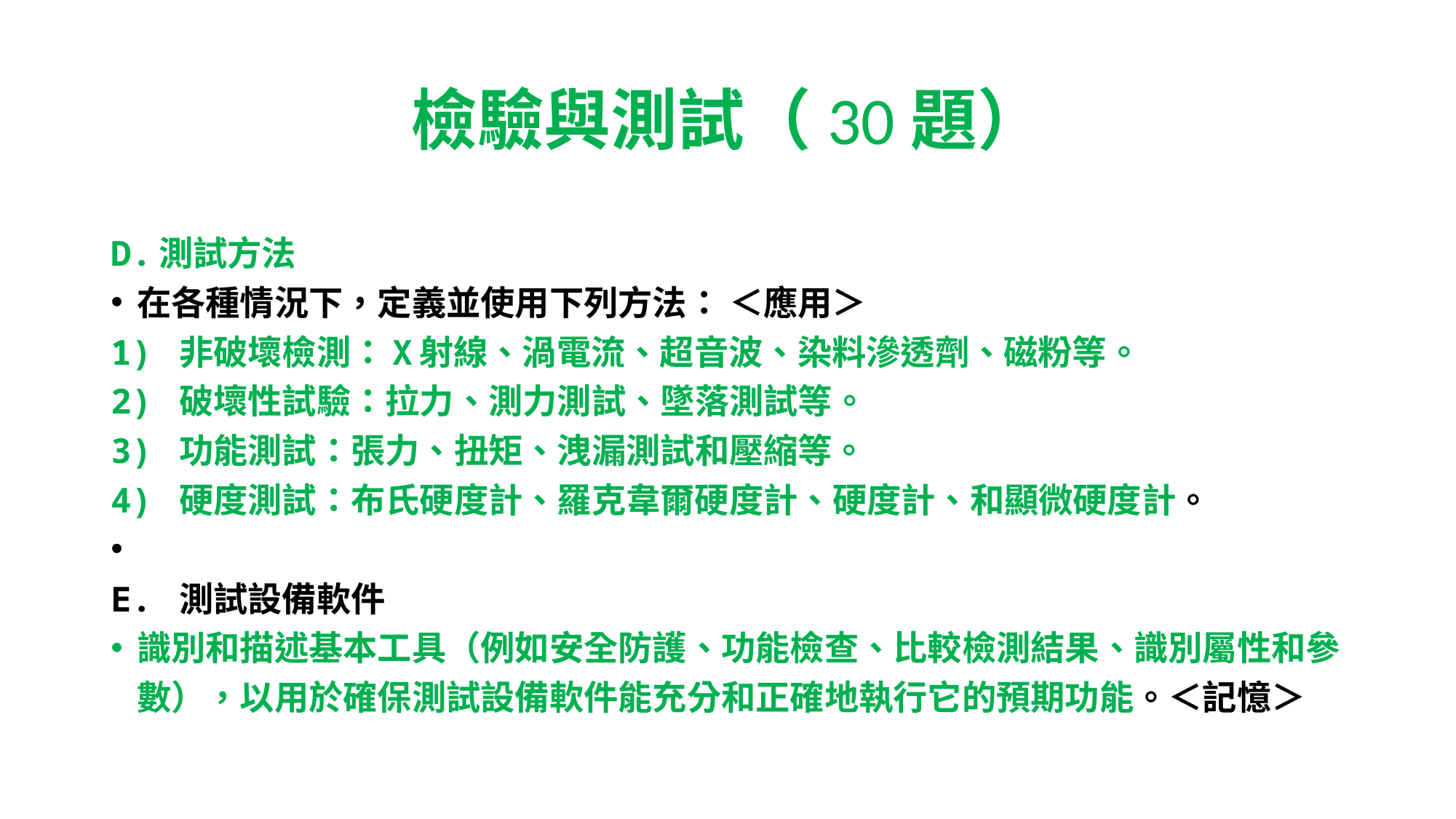

# 檢驗與測試（30題）
D.測試方法
在各種情況下，定義並使用下列方法： ＜應用＞
1) 非破壞檢測：X射線、渦電流、超音波、染料滲透劑、磁粉等。
2) 破壞性試驗：拉力、測力測試、墜落測試等。
3) 功能測試：張力、扭矩、洩漏測試和壓縮等。
4) 硬度測試：布氏硬度計、羅克韋爾硬度計、硬度計、和顯微硬度計。

E. 測試設備軟件
識別和描述基本工具（例如安全防護、功能檢查、比較檢測結果、識別屬性和參數），以用於確保測試設備軟件能充分和正確地執行它的預期功能。＜記憶＞